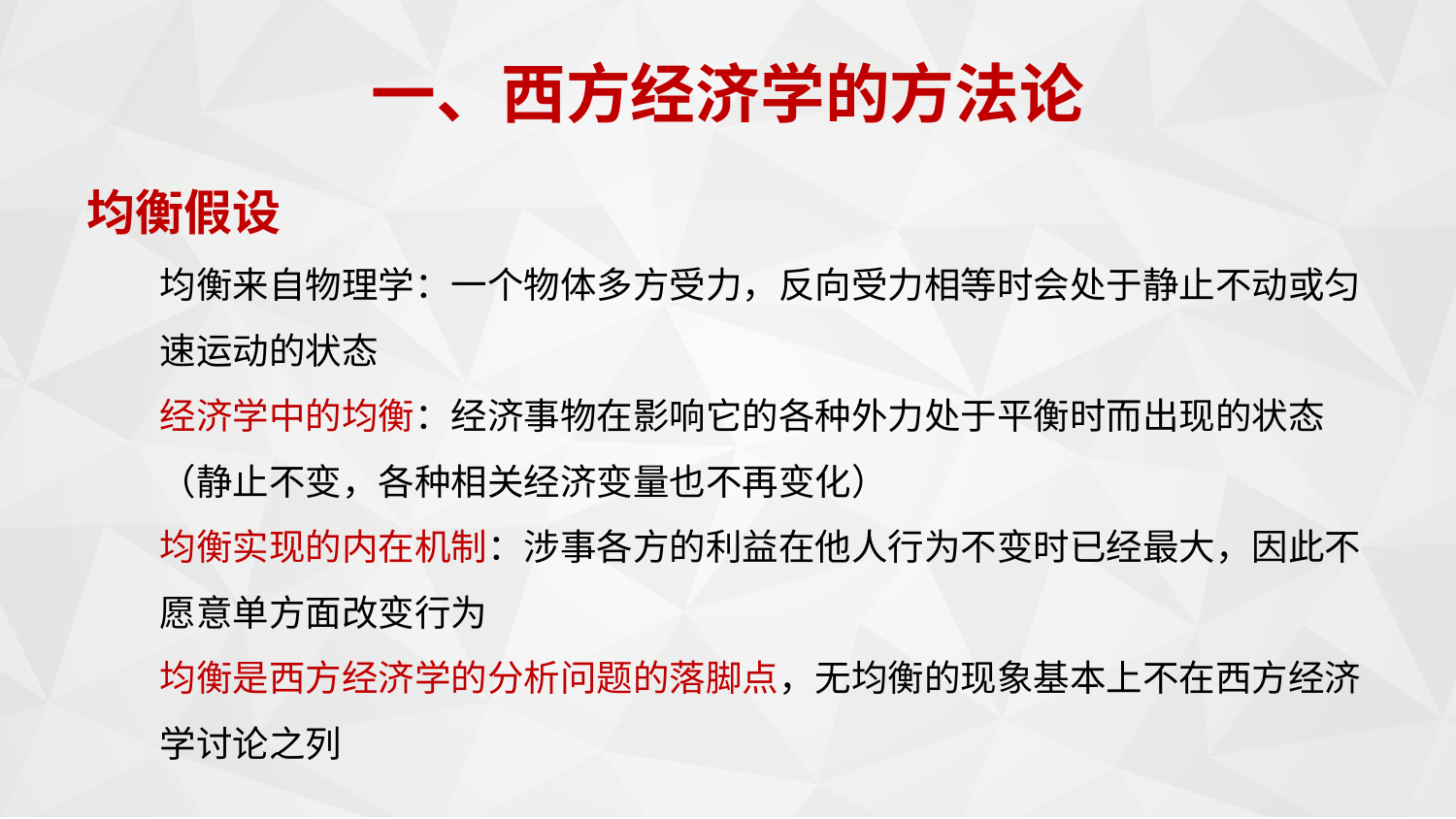

一、西方经济学的方法论
均衡假设
均衡来自物理学：一个物体多方受力，反向受力相等时会处于静止不动或匀速运动的状态
经济学中的均衡：经济事物在影响它的各种外力处于平衡时而出现的状态（静止不变，各种相关经济变量也不再变化）
均衡实现的内在机制：涉事各方的利益在他人行为不变时已经最大，因此不愿意单方面改变行为
均衡是西方经济学的分析问题的落脚点，无均衡的现象基本上不在西方经济学讨论之列